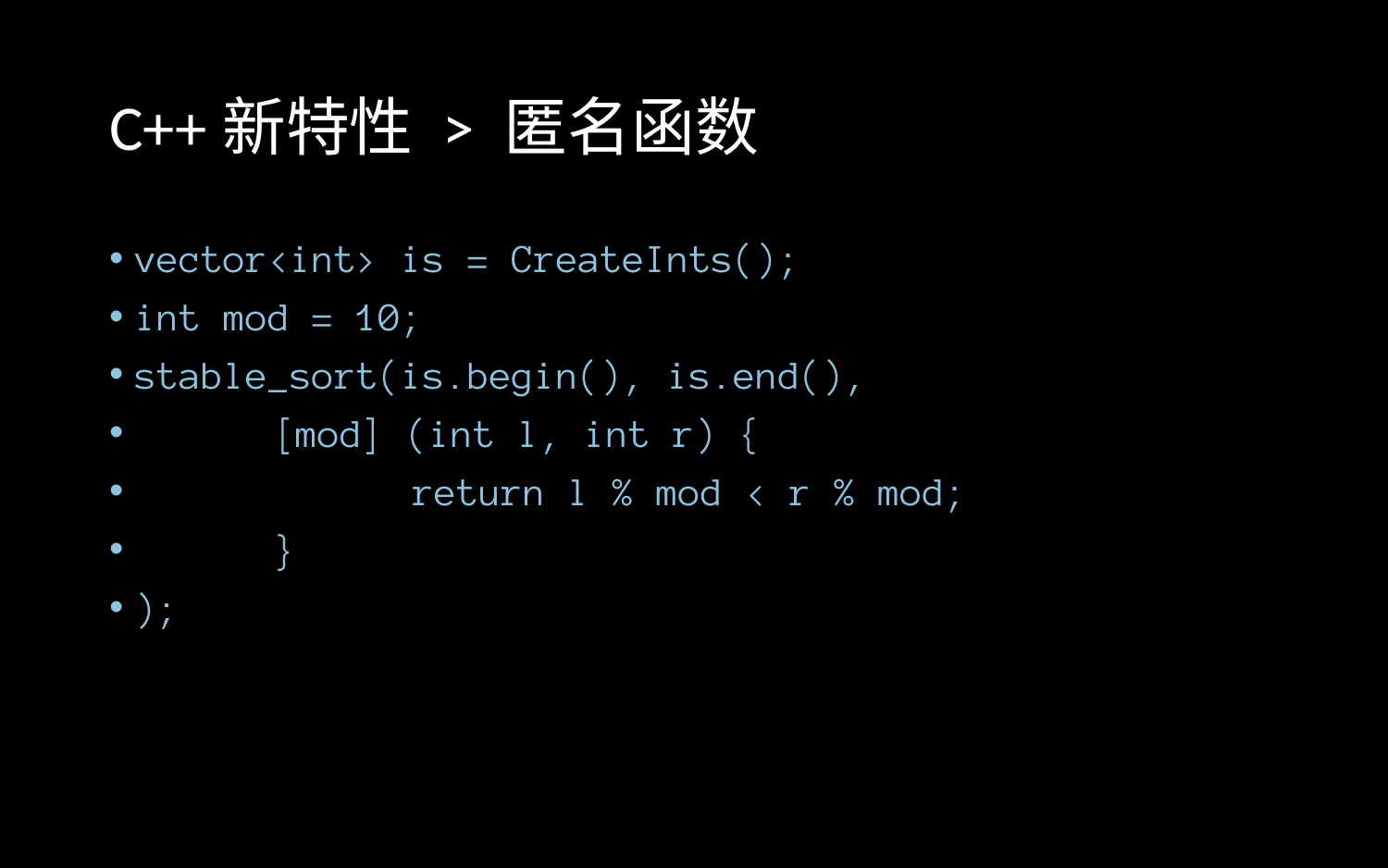

# C++新特性 > 匿名函数
vector<int> is = CreateInts();
int mod = 10;
stable_sort(is.begin(), is.end(),
	[mod] (int l, int r) {
		return l % mod < r % mod;
	}
);